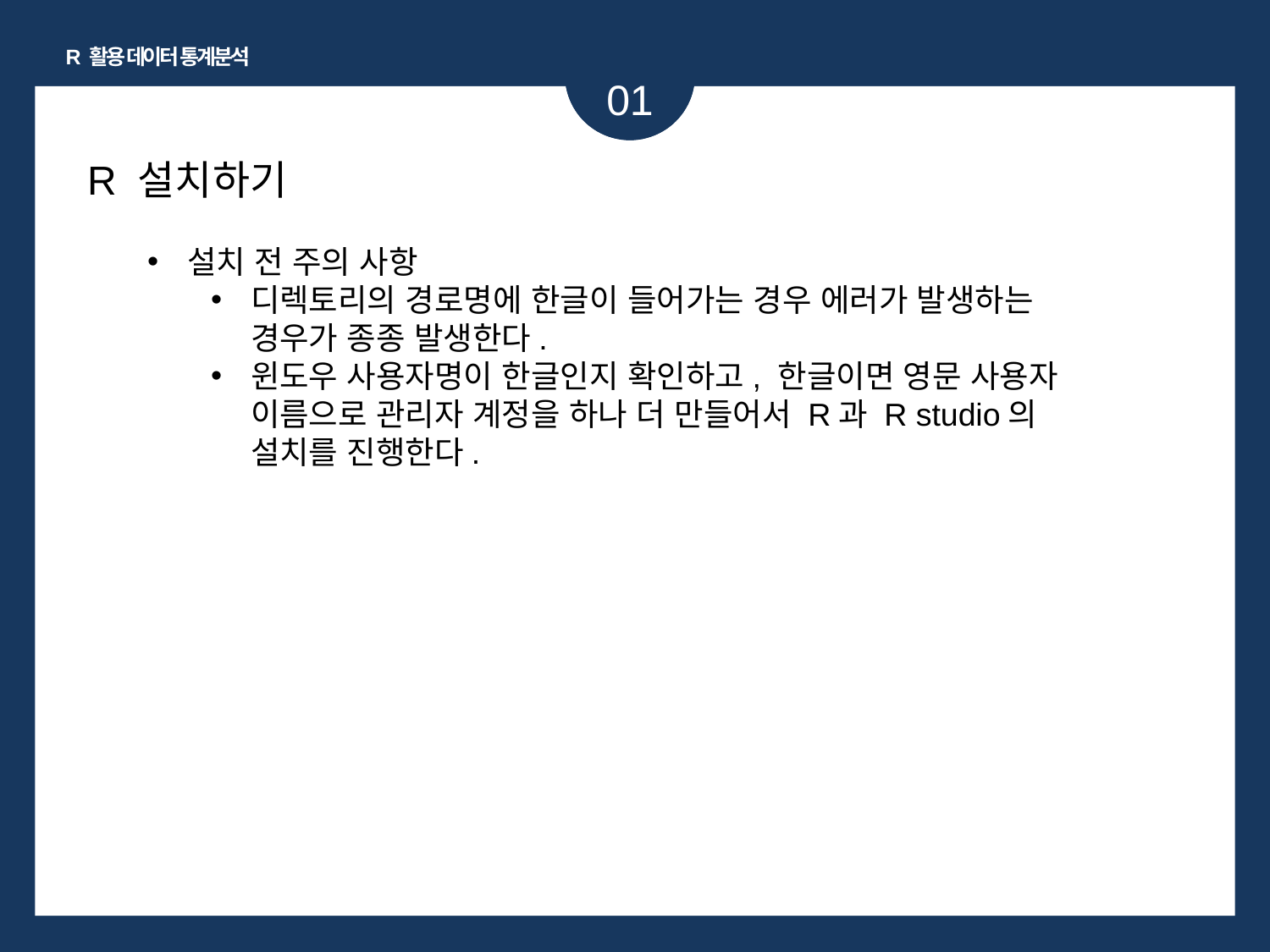

R 활용 데이터 통계분석
01
R 설치하기
설치 전 주의 사항
디렉토리의 경로명에 한글이 들어가는 경우 에러가 발생하는 경우가 종종 발생한다.
윈도우 사용자명이 한글인지 확인하고, 한글이면 영문 사용자 이름으로 관리자 계정을 하나 더 만들어서 R과 R studio의 설치를 진행한다.